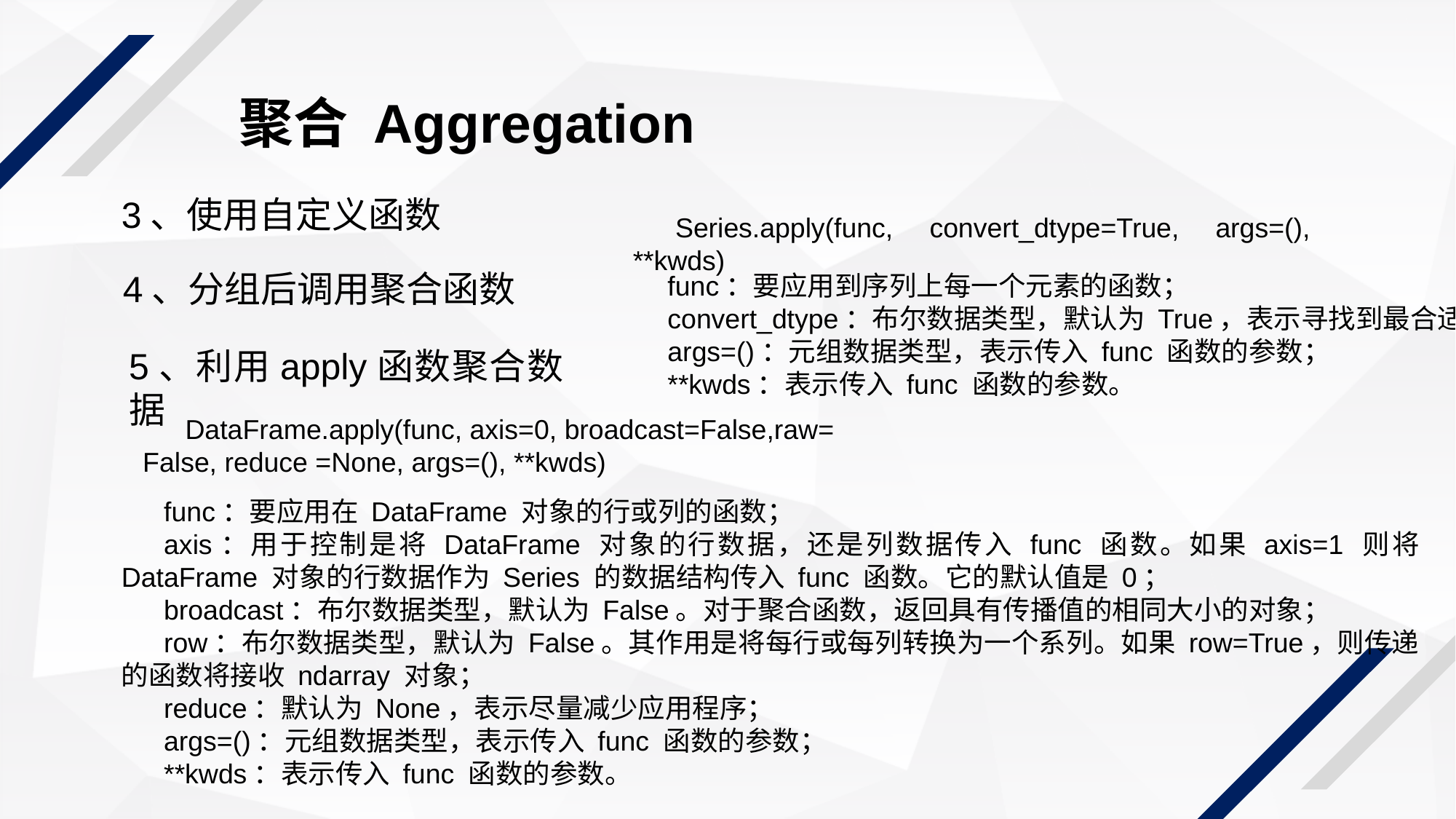

聚合 Aggregation
3、使用自定义函数
Series.apply(func, convert_dtype=True, args=(), **kwds)
4、分组后调用聚合函数
func：要应用到序列上每一个元素的函数；
convert_dtype：布尔数据类型，默认为 True，表示寻找到最合适的结果类型；
args=()：元组数据类型，表示传入 func 函数的参数；
**kwds：表示传入 func 函数的参数。
5、利用apply函数聚合数据
DataFrame.apply(func, axis=0, broadcast=False,raw=False, reduce =None, args=(), **kwds)
func：要应用在 DataFrame 对象的行或列的函数；
axis：用于控制是将 DataFrame 对象的行数据，还是列数据传入 func 函数。如果 axis=1 则将 DataFrame 对象的行数据作为 Series 的数据结构传入 func 函数。它的默认值是 0；
broadcast：布尔数据类型，默认为 False。对于聚合函数，返回具有传播值的相同大小的对象；
row：布尔数据类型，默认为 False。其作用是将每行或每列转换为一个系列。如果 row=True，则传递的函数将接收 ndarray 对象；
reduce：默认为 None，表示尽量减少应用程序；
args=()：元组数据类型，表示传入 func 函数的参数；
**kwds：表示传入 func 函数的参数。